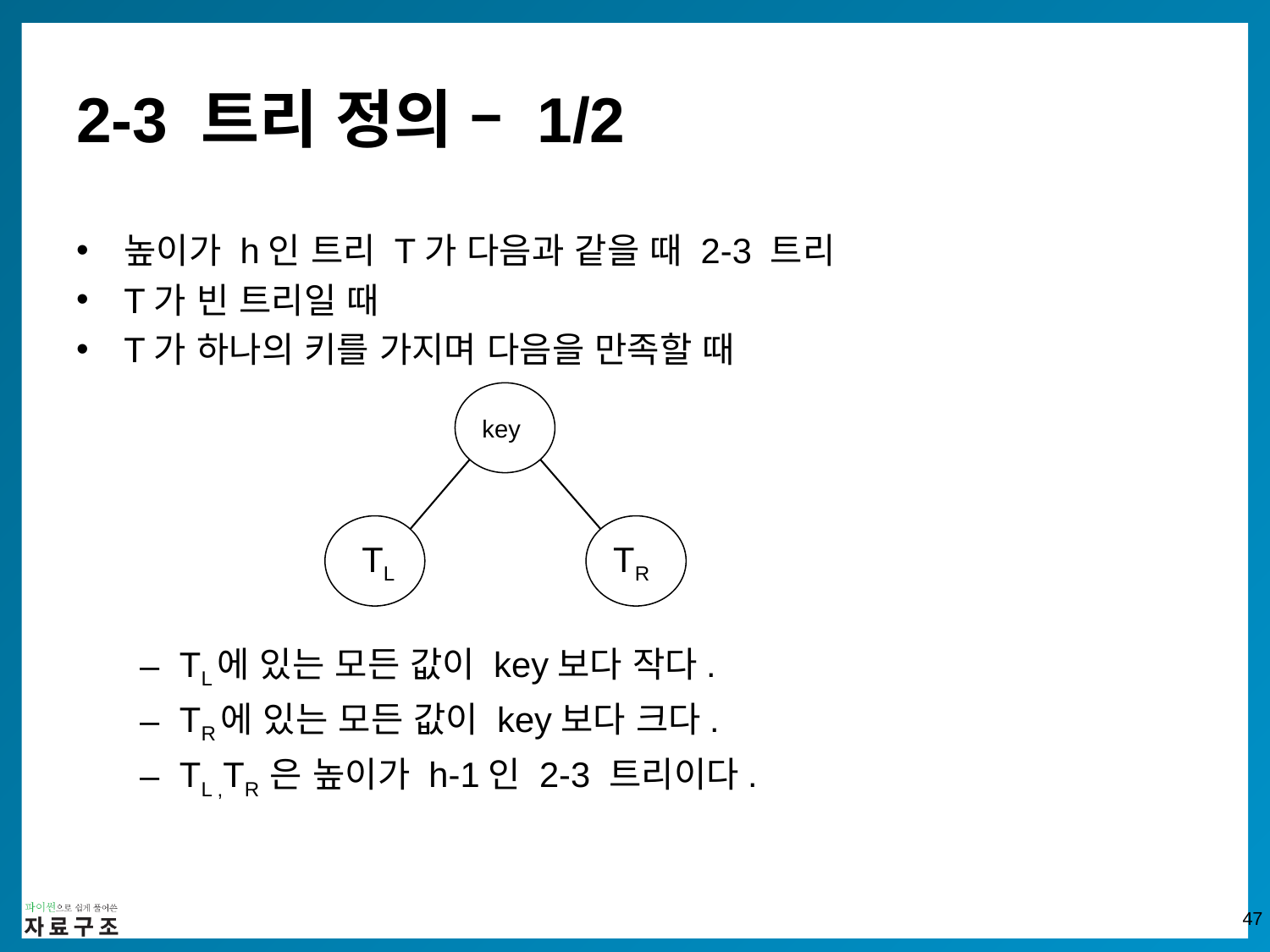

# 2-3 트리 정의 – 1/2
높이가 h인 트리 T가 다음과 같을 때 2-3 트리
T가 빈 트리일 때
T가 하나의 키를 가지며 다음을 만족할 때

TL에 있는 모든 값이 key보다 작다.
TR에 있는 모든 값이 key보다 크다.
TL ,TR 은 높이가 h-1인 2-3 트리이다.

key
 TL
TR